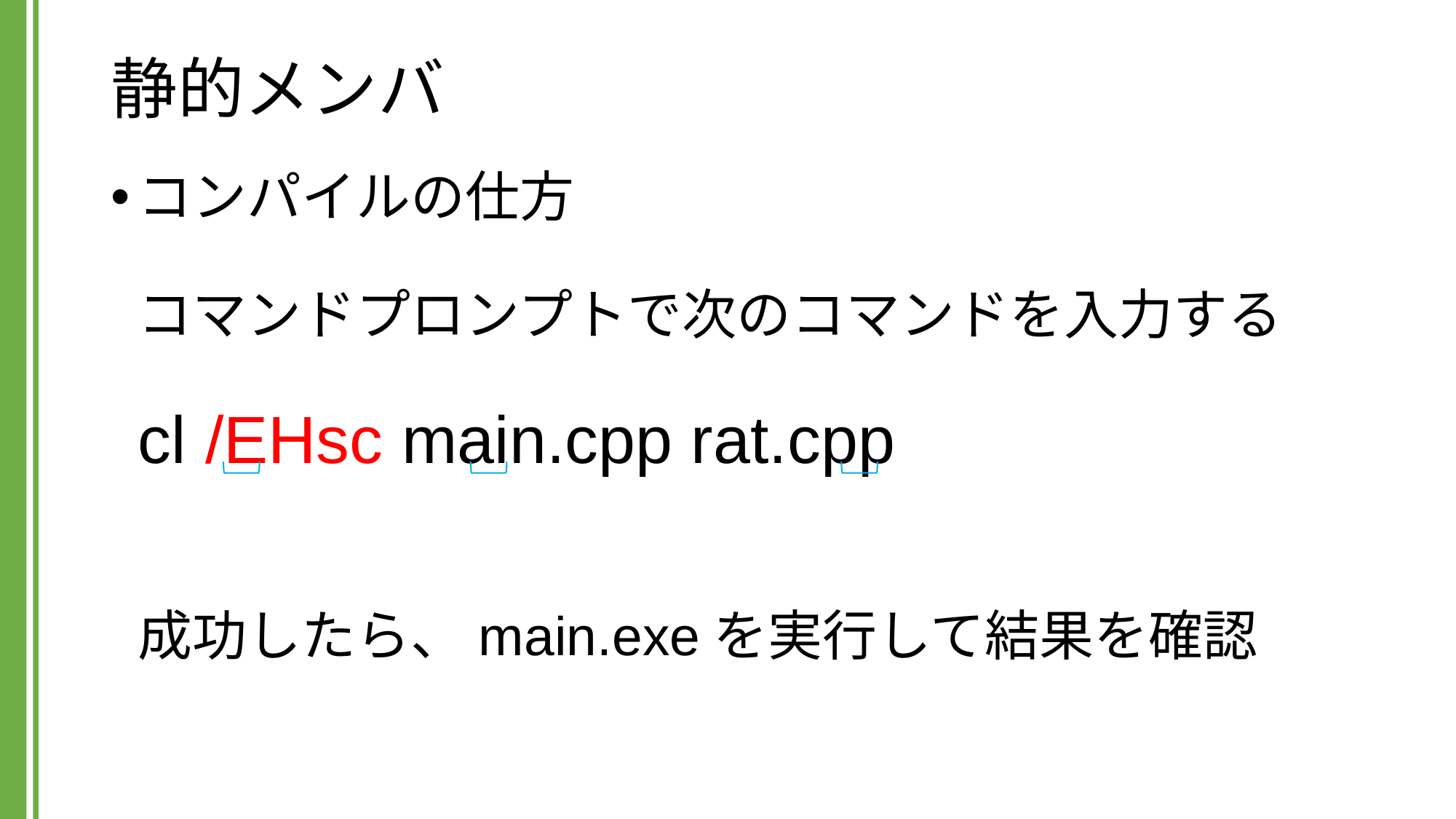

# 静的メンバ
コンパイルの仕方
コマンドプロンプトで次のコマンドを入力する
cl /EHsc main.cpp rat.cpp
成功したら、main.exeを実行して結果を確認